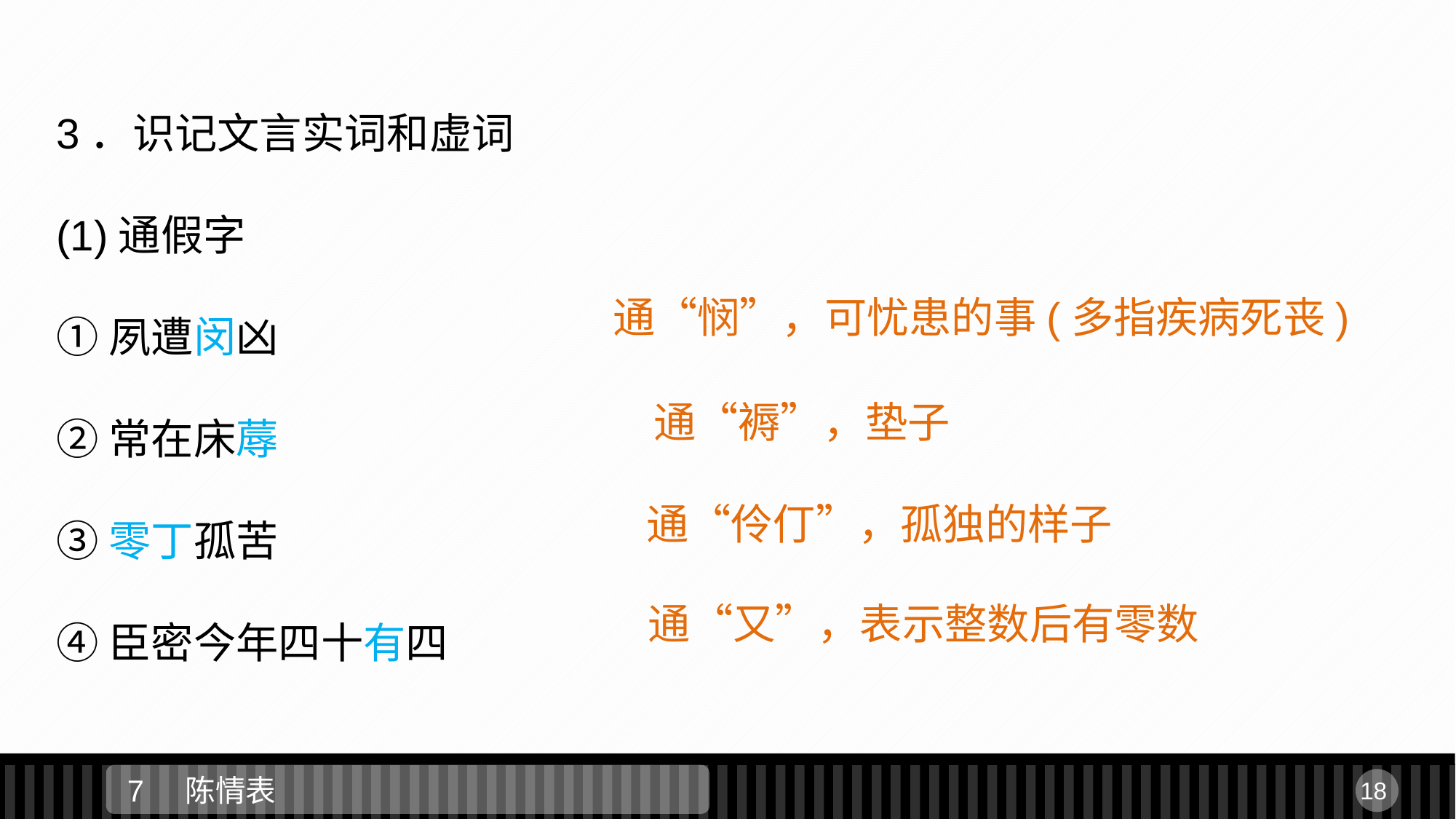

3．识记文言实词和虚词
(1)通假字
①夙遭闵凶
②常在床蓐
③零丁孤苦
④臣密今年四十有四
通“悯”，可忧患的事(多指疾病死丧)
通“褥”，垫子
通“伶仃”，孤独的样子
通“又”，表示整数后有零数